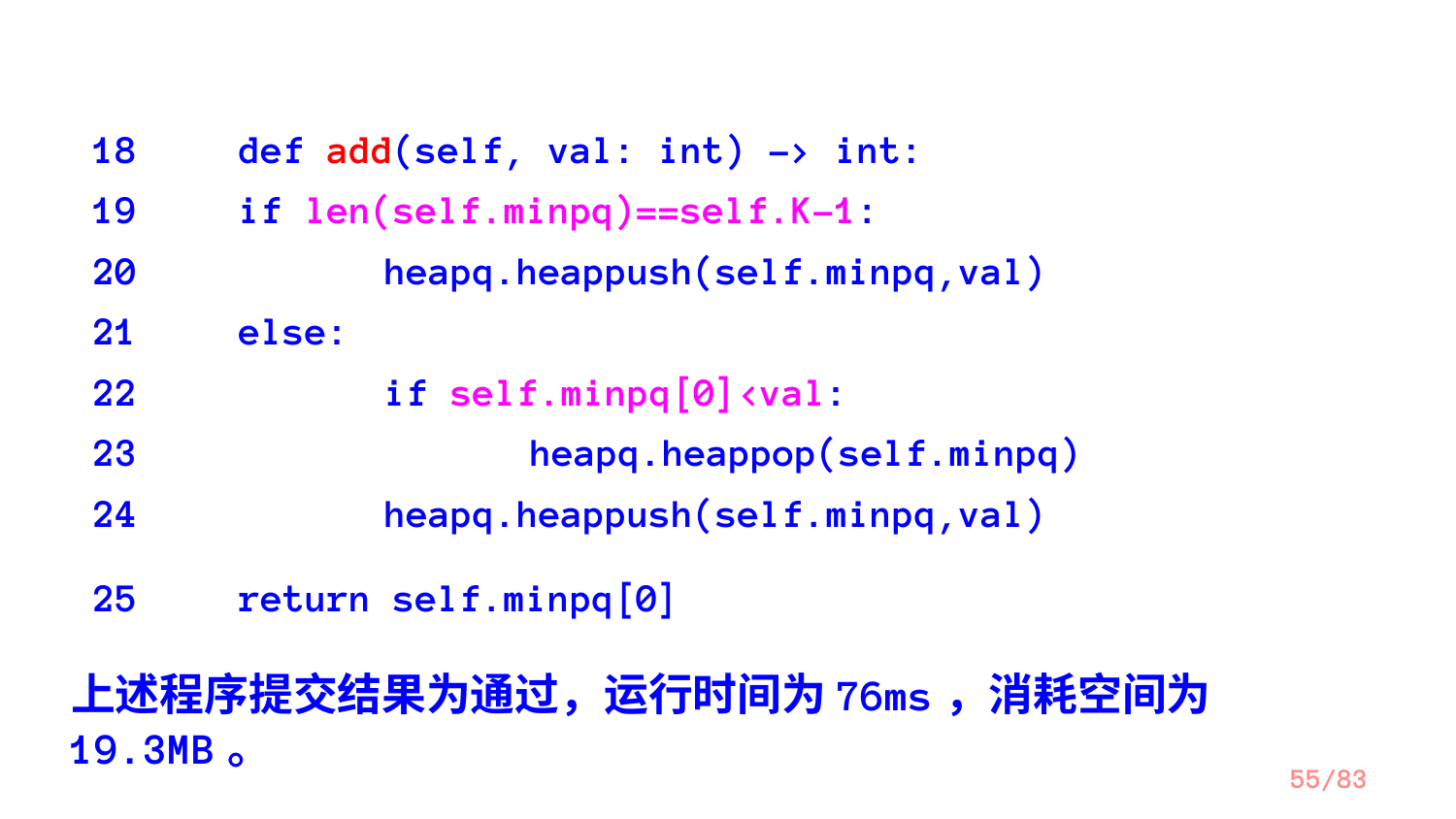

18  	def add(self, val: int) -> int:
19   	if len(self.minpq)==self.K-1:
20     	heapq.heappush(self.minpq,val)
21   	else:
22     	if self.minpq[0]<val:
23       		heapq.heappop(self.minpq)
24         	heapq.heappush(self.minpq,val)
25   	return self.minpq[0]
上述程序提交结果为通过，运行时间为76ms，消耗空间为19.3MB。
55/83